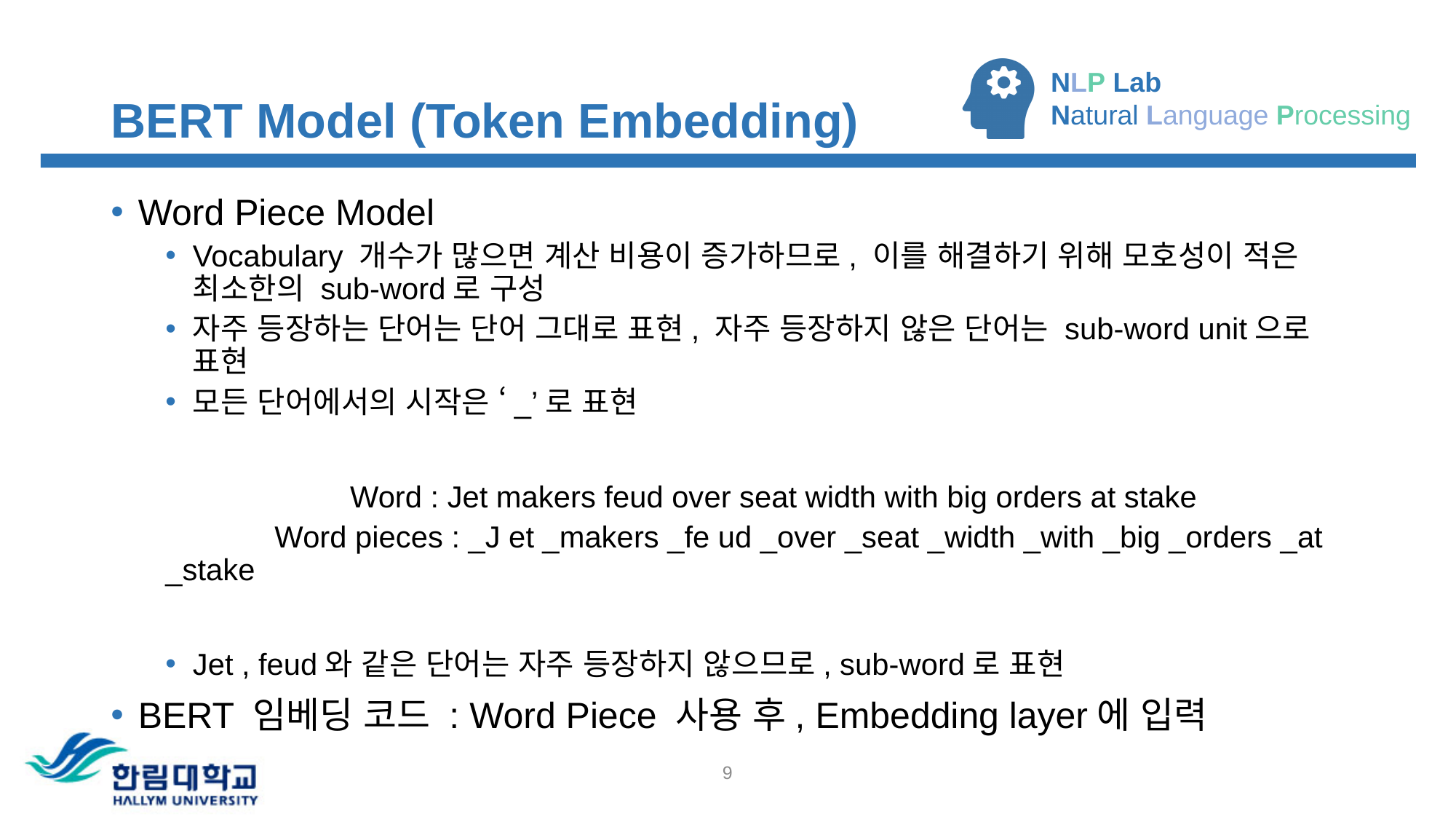

# BERT Model (Token Embedding)
Word Piece Model
Vocabulary 개수가 많으면 계산 비용이 증가하므로, 이를 해결하기 위해 모호성이 적은 최소한의 sub-word로 구성
자주 등장하는 단어는 단어 그대로 표현, 자주 등장하지 않은 단어는 sub-word unit으로 표현
모든 단어에서의 시작은 ‘_’로 표현

	         Word : Jet makers feud over seat width with big orders at stake
	Word pieces : _J et _makers _fe ud _over _seat _width _with _big _orders _at _stake

Jet , feud와 같은 단어는 자주 등장하지 않으므로, sub-word로 표현
BERT 임베딩 코드 : Word Piece 사용 후, Embedding layer에 입력

9